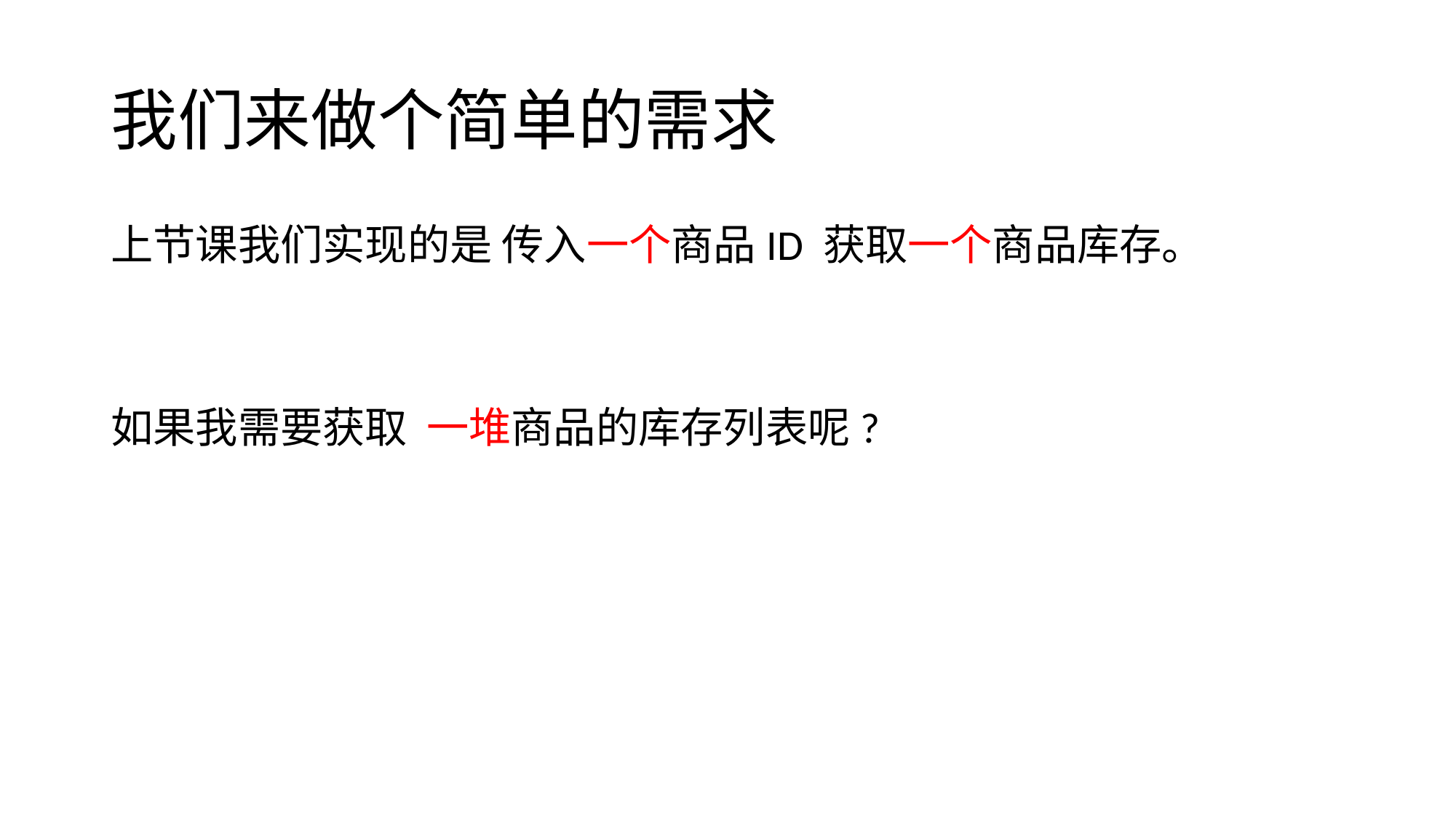

# 我们来做个简单的需求
上节课我们实现的是 传入一个商品ID 获取一个商品库存。

如果我需要获取  一堆商品的库存列表呢?